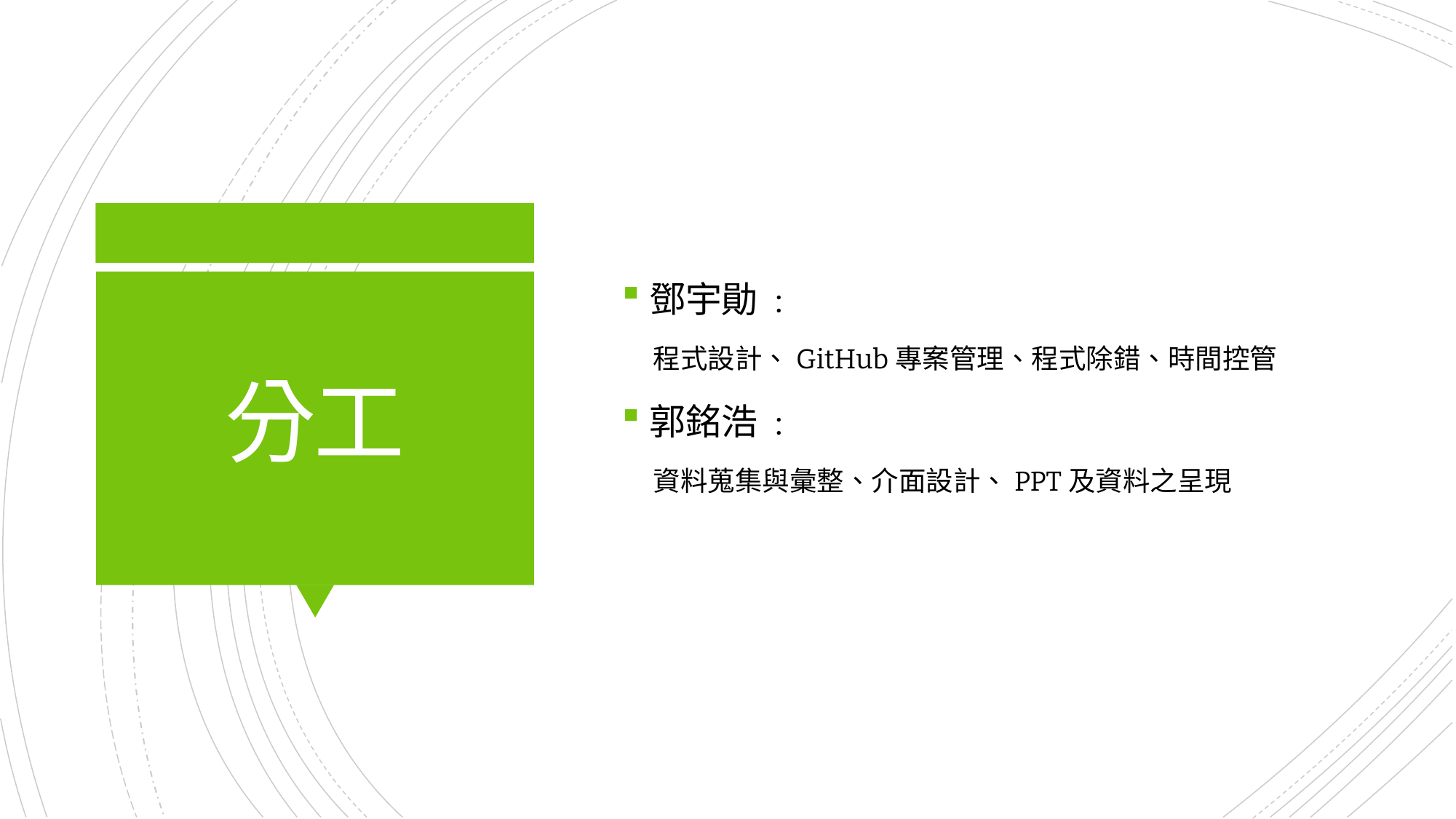

鄧宇勛 :
    程式設計、GitHub專案管理、程式除錯、時間控管
郭銘浩 :
    資料蒐集與彙整、介面設計、PPT及資料之呈現

# 分工